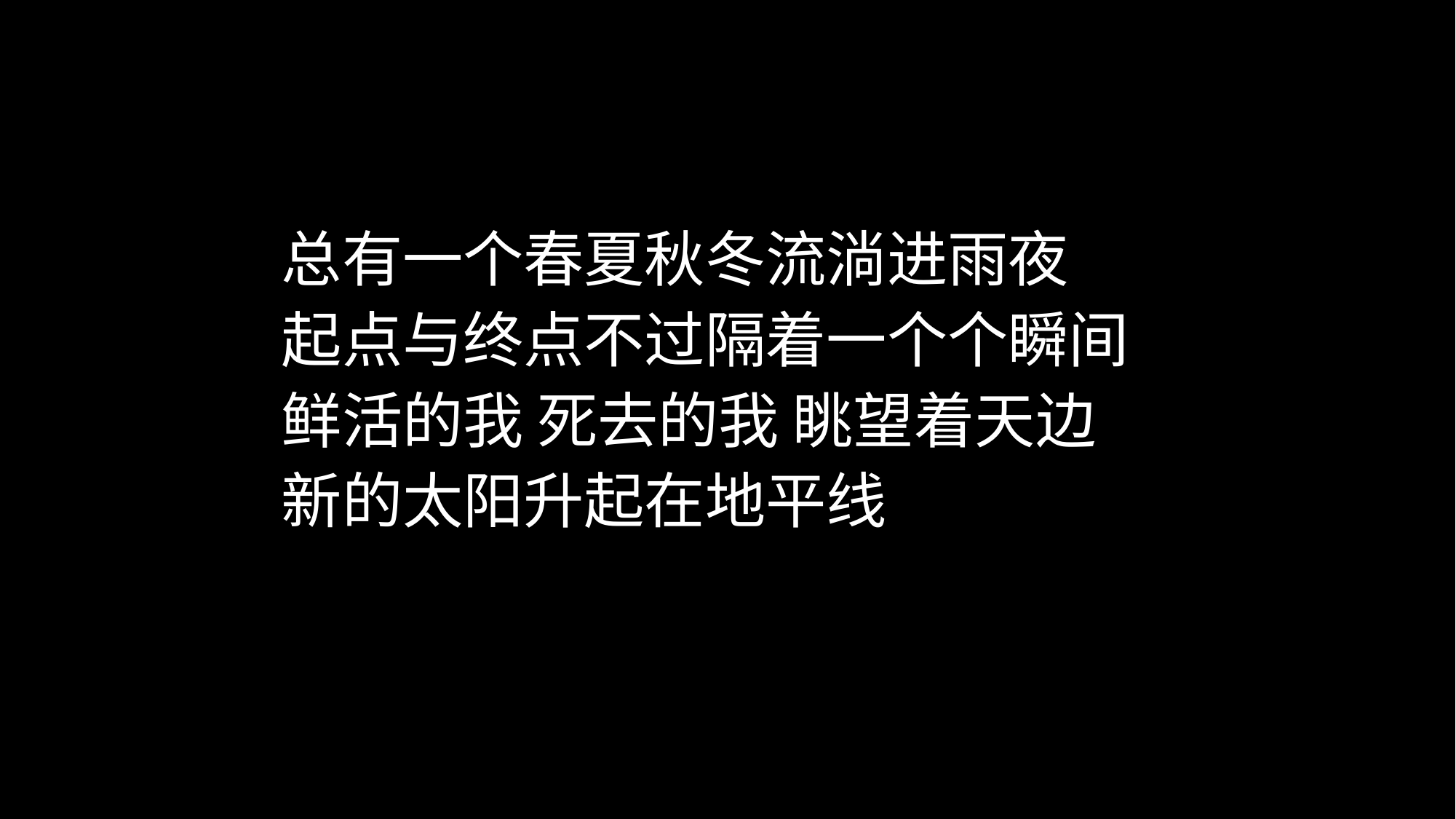

总有一个春夏秋冬流淌进雨夜
起点与终点不过隔着一个个瞬间
鲜活的我 死去的我 眺望着天边
新的太阳升起在地平线